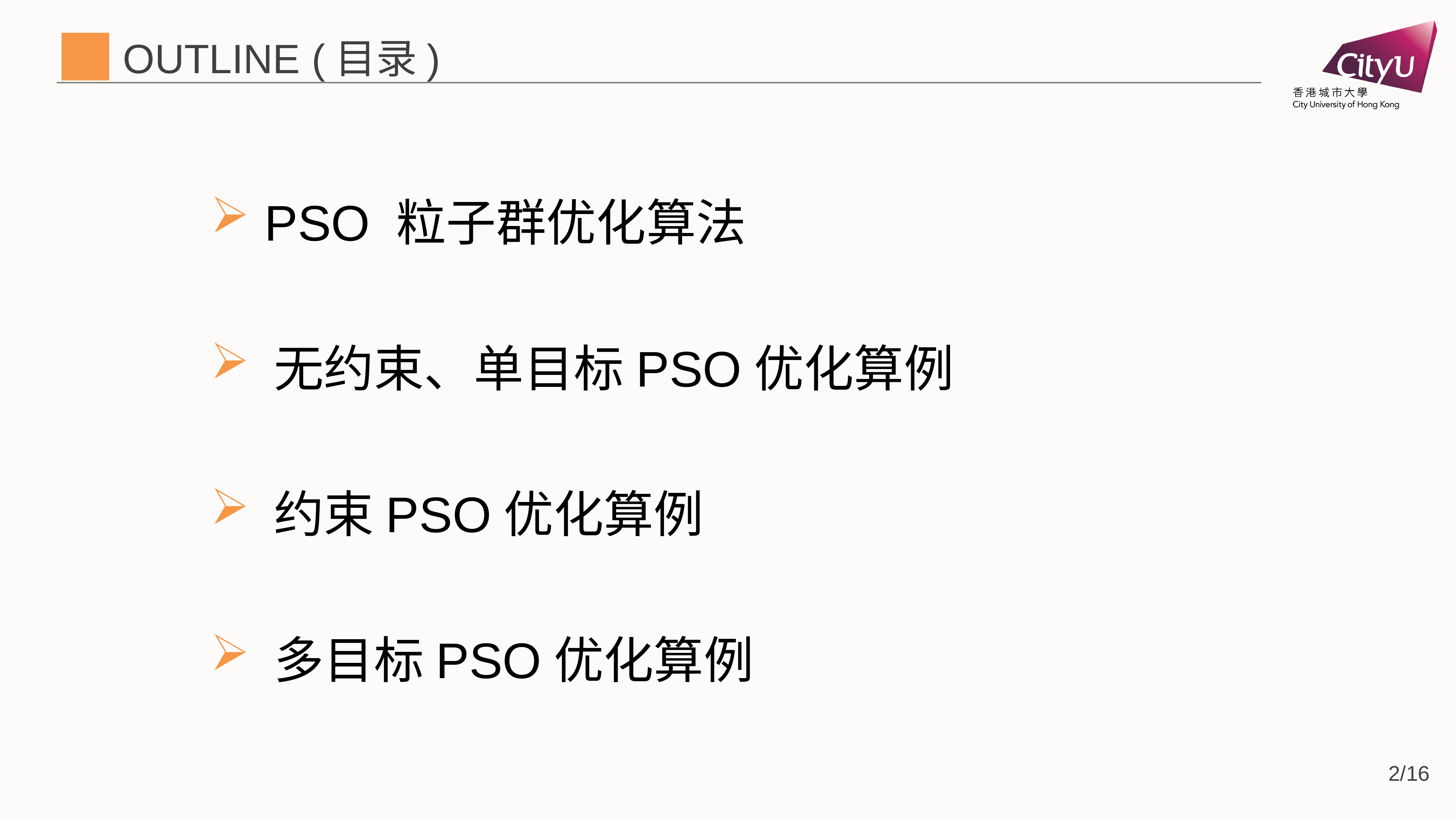

Outline (目录)
 PSO 粒子群优化算法
 无约束、单目标PSO优化算例
 约束PSO优化算例
 多目标PSO优化算例
2/16